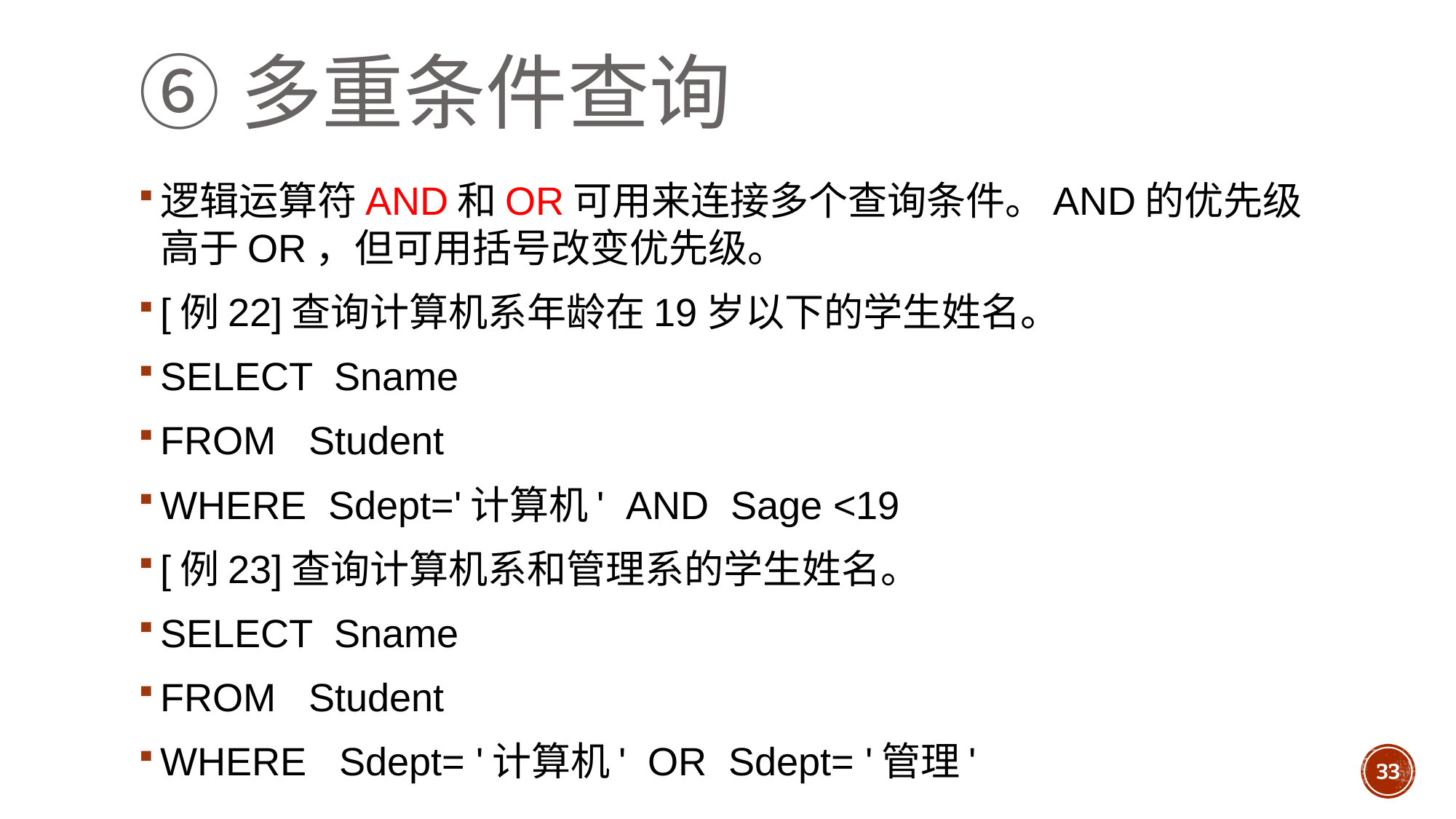

# ⑥多重条件查询
逻辑运算符AND和OR可用来连接多个查询条件。AND的优先级高于OR，但可用括号改变优先级。
[例22]查询计算机系年龄在19岁以下的学生姓名。
SELECT  Sname
FROM   Student
WHERE  Sdept='计算机'  AND  Sage <19
[例23]查询计算机系和管理系的学生姓名。
SELECT  Sname
FROM   Student
WHERE   Sdept= '计算机'  OR  Sdept= '管理'

33